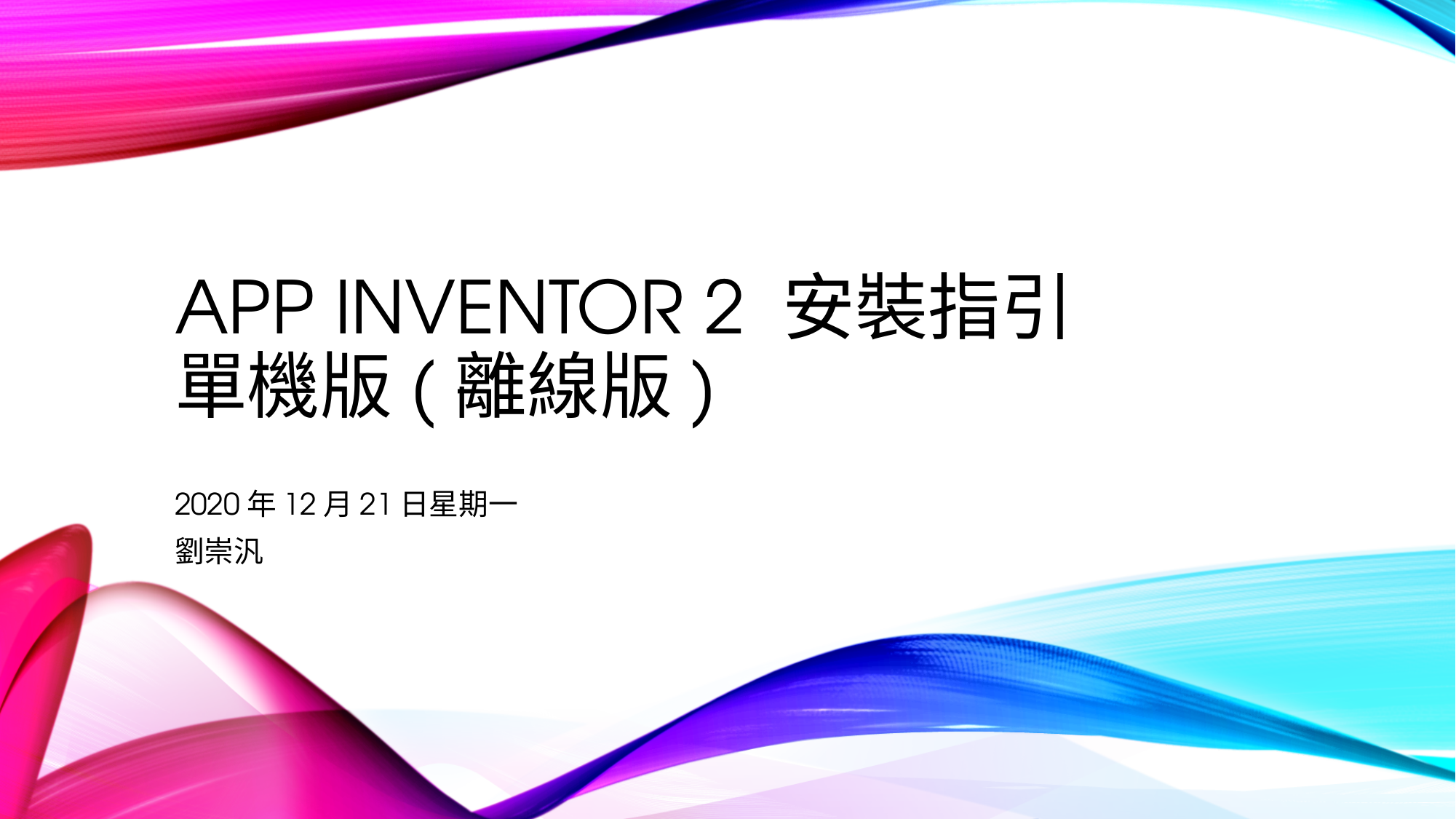

# App Inventor 2 安裝指引 單機版(離線版)

2020年12月21日星期一
劉崇汎